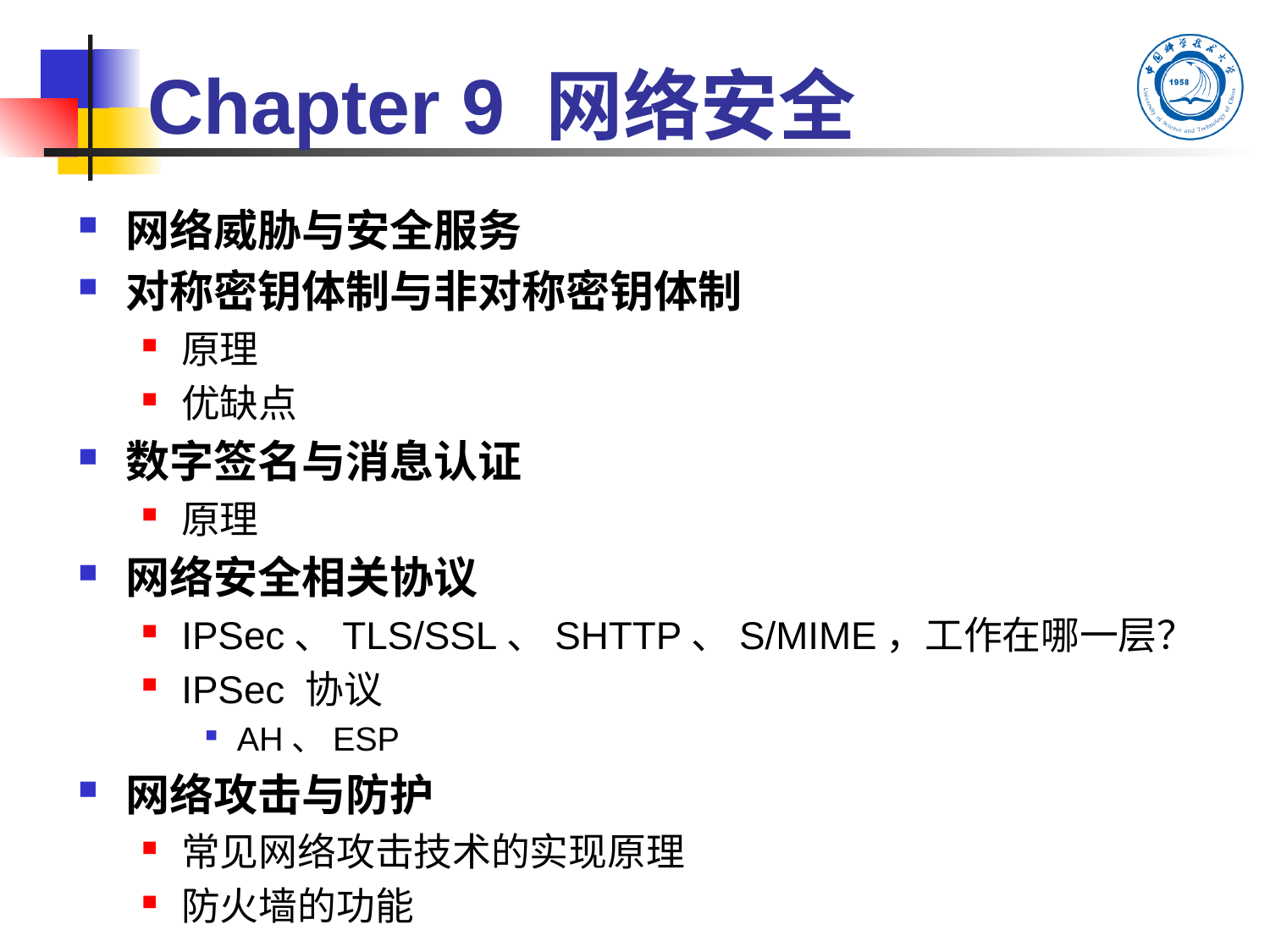

# Chapter 9 网络安全
网络威胁与安全服务
对称密钥体制与非对称密钥体制
原理
优缺点
数字签名与消息认证
原理
网络安全相关协议
IPSec、TLS/SSL、SHTTP、S/MIME，工作在哪一层？
IPSec 协议
AH、ESP
网络攻击与防护
常见网络攻击技术的实现原理
防火墙的功能